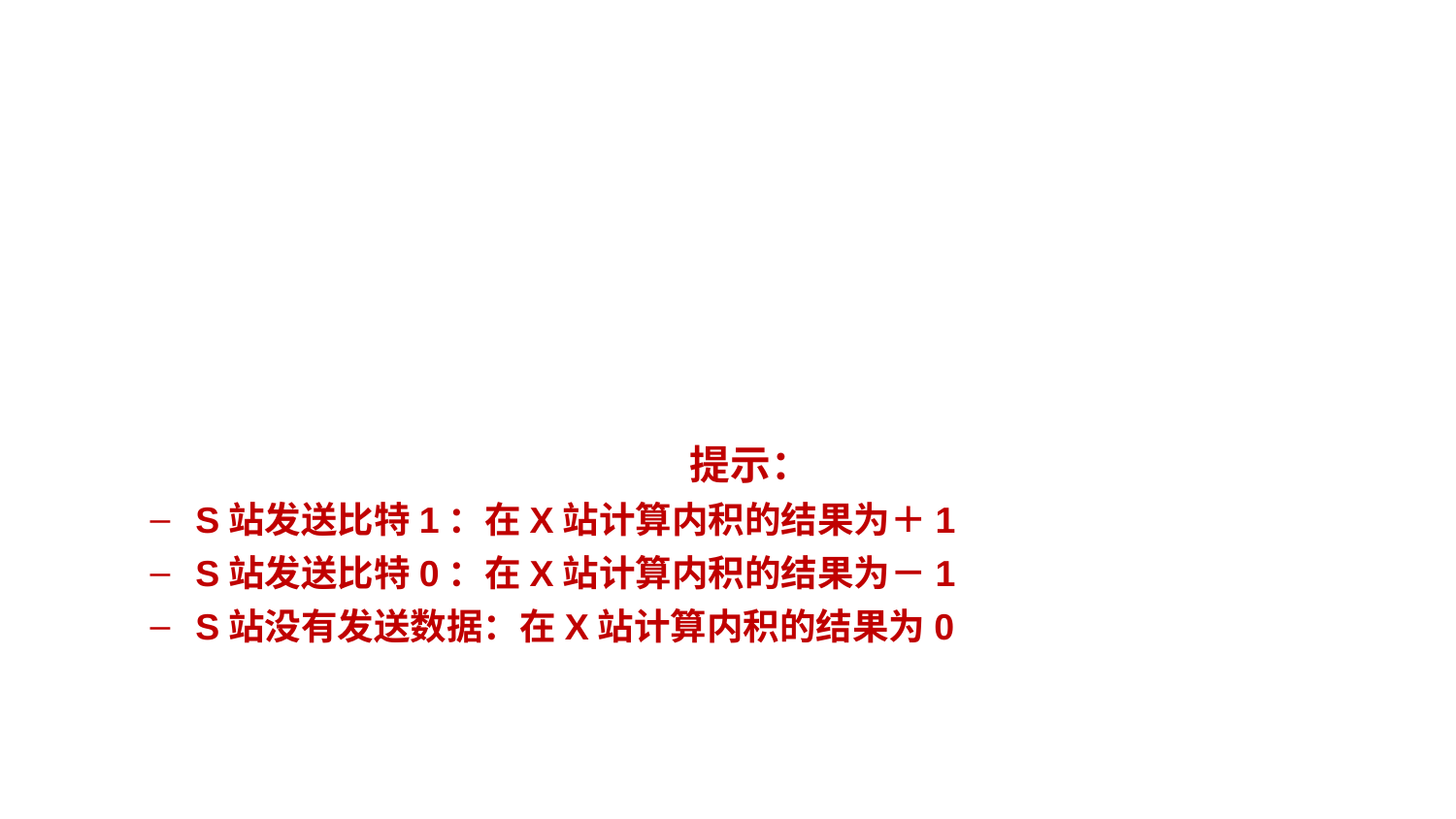

习题
共有四个站进行码分多址CDMA通信。四个站的码片序列为：
A: (-1-1-1+1+1-1+1+1)   B:(-1-1+1-1+1+1+1-1)
C: (-1+1-1+1+1+1-1-1)   D:(-1+1-1-1-1-1+1-1)
现收到这样的码片序列(-1+1-3+1-1-3+1+1)。问A站是否发送数据了？若发送了，发送的是1还是0？
提示：
S站发送比特1：在X站计算内积的结果为＋1
S站发送比特0：在X站计算内积的结果为－1
S站没有发送数据：在X站计算内积的结果为0